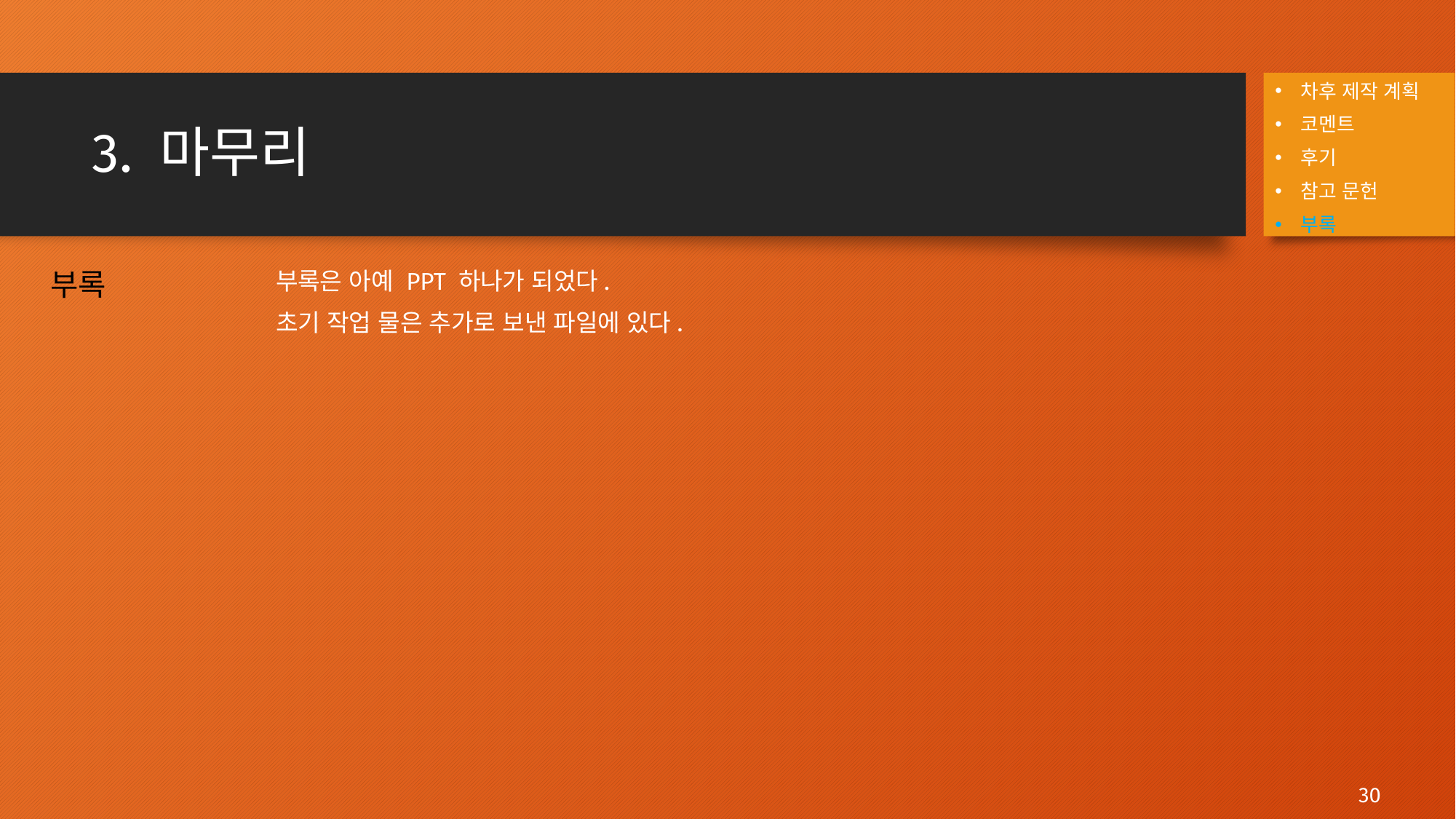

차후 제작 계획
코멘트
후기
참고 문헌
부록
# 3. 마무리
부록은 아예 PPT 하나가 되었다.
초기 작업 물은 추가로 보낸 파일에 있다.
부록
30